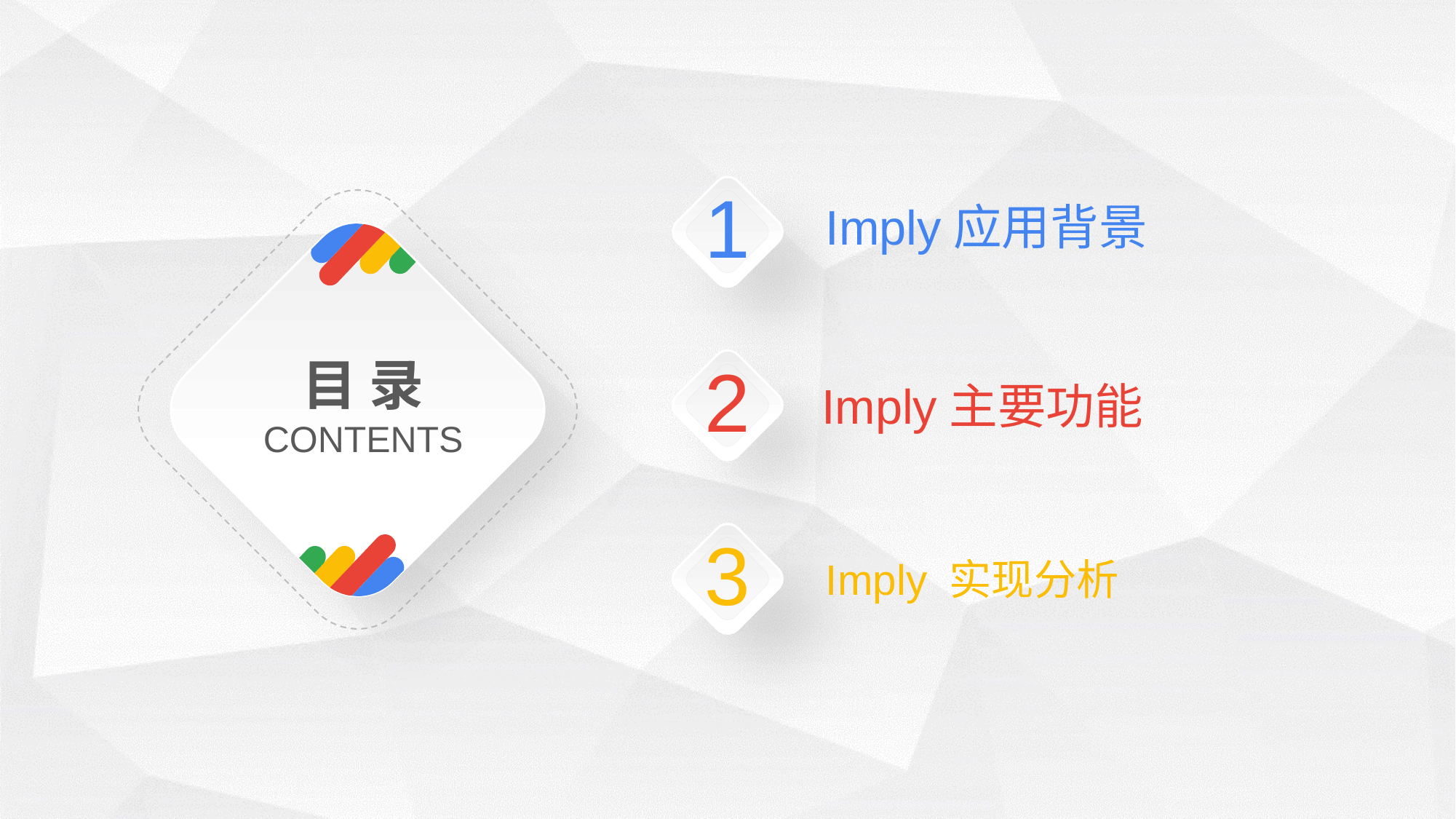

1

Imply应用背景

2

目 录
CONTENTS
Imply主要功能
3

Imply 实现分析